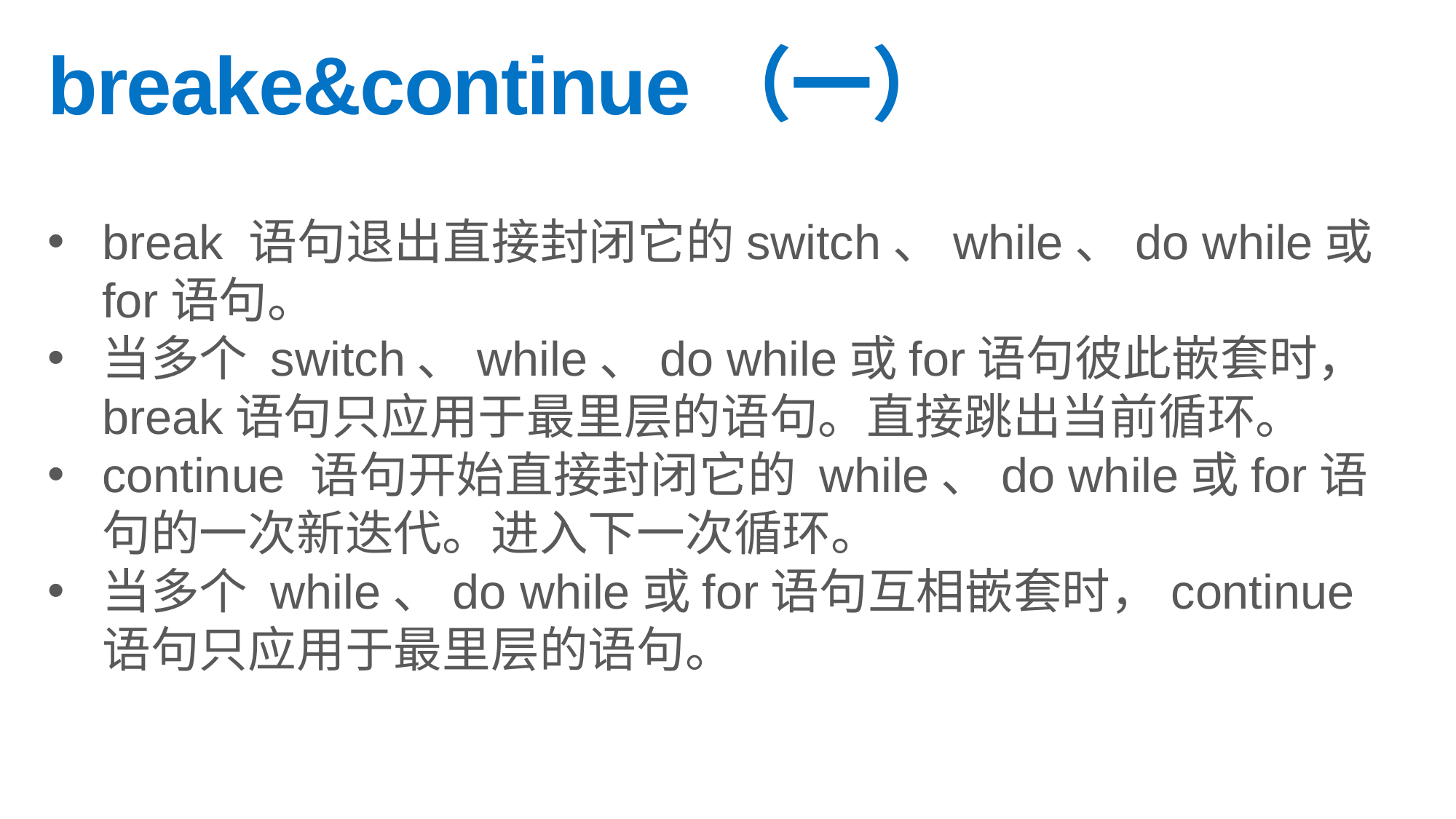

# breake&continue（一）
break 语句退出直接封闭它的switch、while、do while或for语句。
当多个 switch、while、do while或for语句彼此嵌套时，break语句只应用于最里层的语句。直接跳出当前循环。
continue 语句开始直接封闭它的 while、do while或for语句的一次新迭代。进入下一次循环。
当多个 while、do while或for语句互相嵌套时，continue语句只应用于最里层的语句。